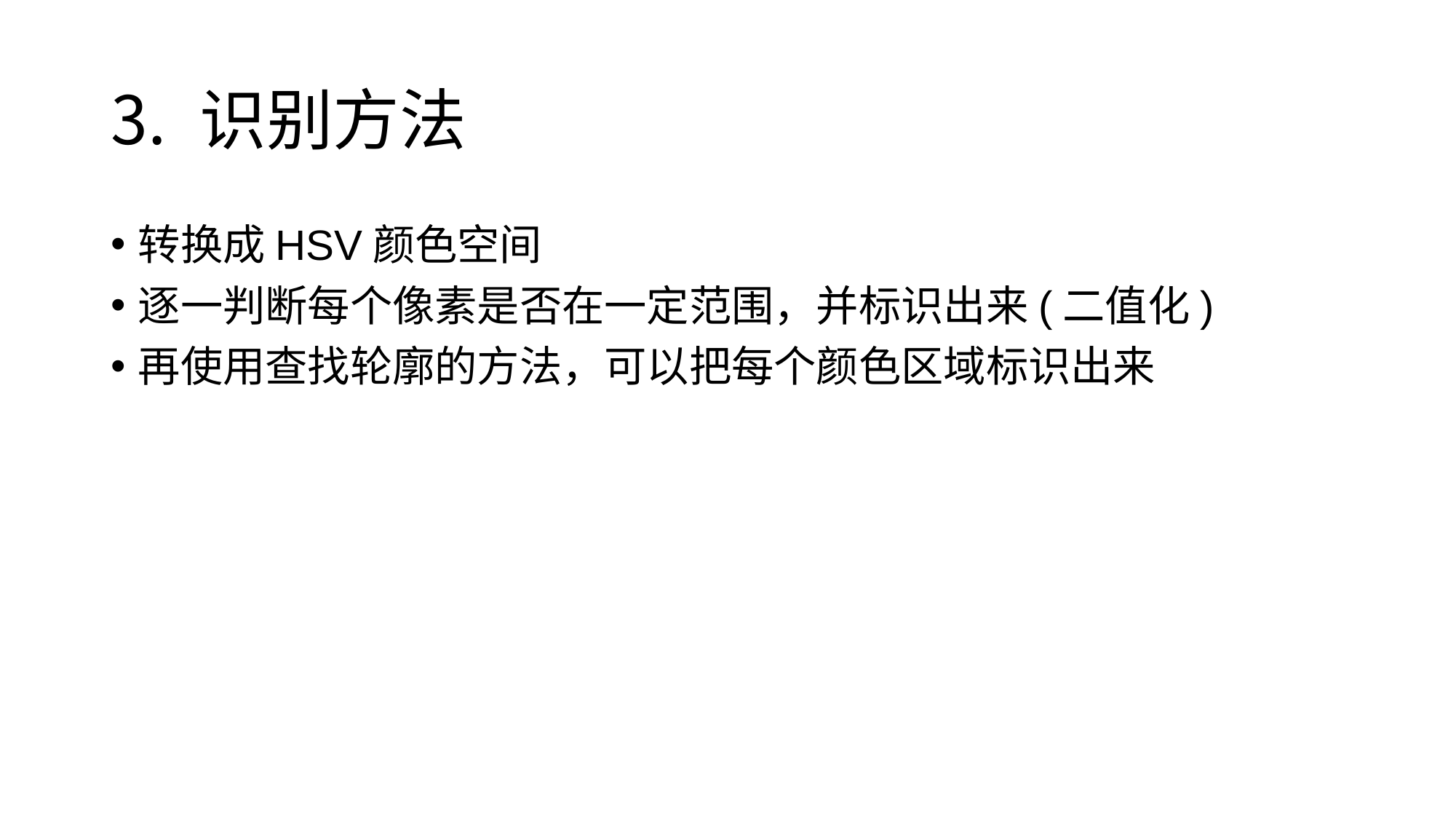

# 识别方法
转换成HSV颜色空间
逐一判断每个像素是否在一定范围，并标识出来(二值化)
再使用查找轮廓的方法，可以把每个颜色区域标识出来